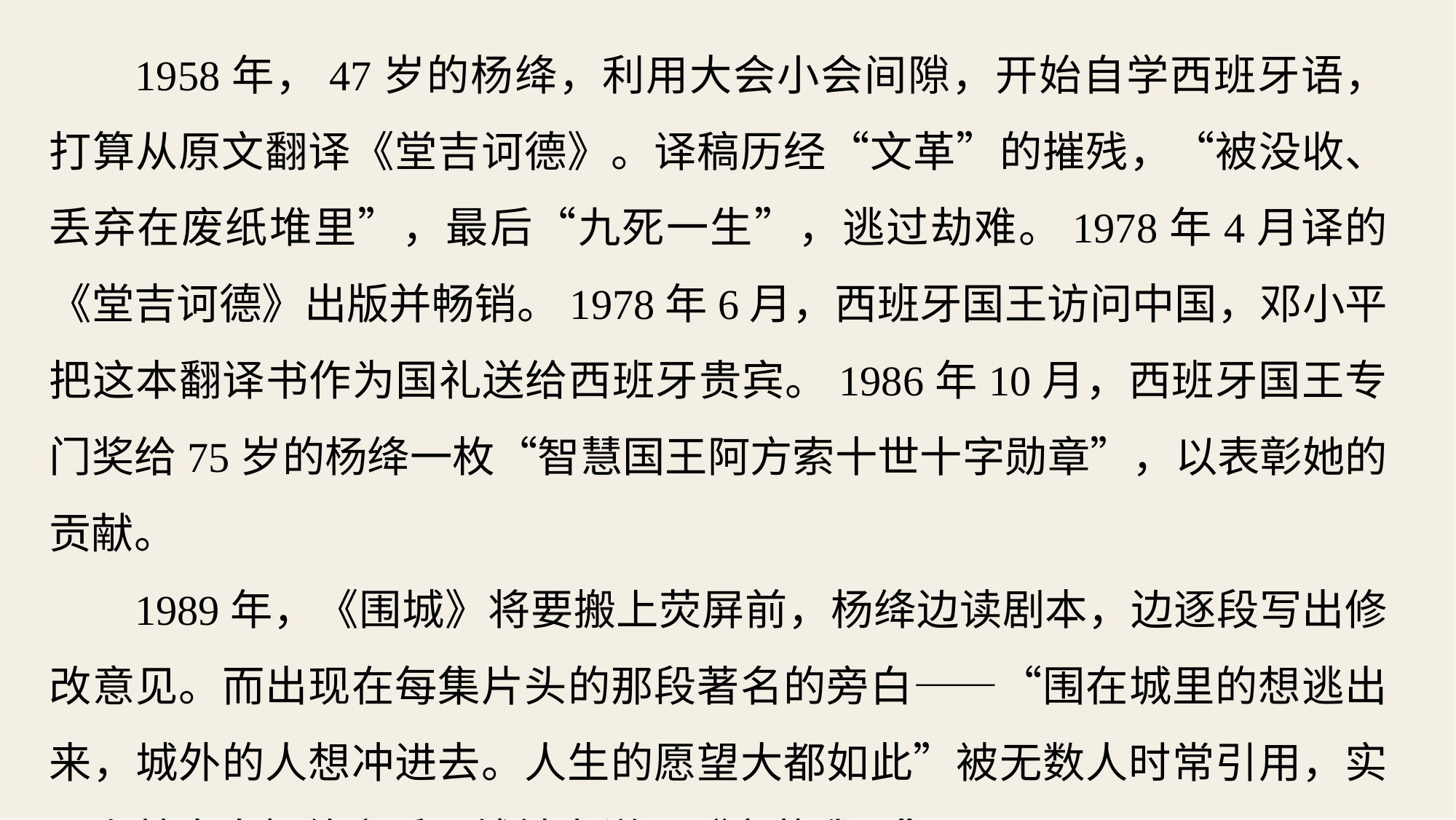

1958年，47岁的杨绛，利用大会小会间隙，开始自学西班牙语，打算从原文翻译《堂吉诃德》。译稿历经“文革”的摧残，“被没收、丢弃在废纸堆里”，最后“九死一生”，逃过劫难。1978年4月译的《堂吉诃德》出版并畅销。1978年6月，西班牙国王访问中国，邓小平把这本翻译书作为国礼送给西班牙贵宾。1986年10月，西班牙国王专门奖给75岁的杨绛一枚“智慧国王阿方索十世十字勋章”，以表彰她的贡献。
1989年，《围城》将要搬上荧屏前，杨绛边读剧本，边逐段写出修改意见。而出现在每集片头的那段著名的旁白——“围在城里的想逃出来，城外的人想冲进去。人生的愿望大都如此”被无数人时常引用，实际上就出自杨绛之手。钱钟书说，“实获我心”。